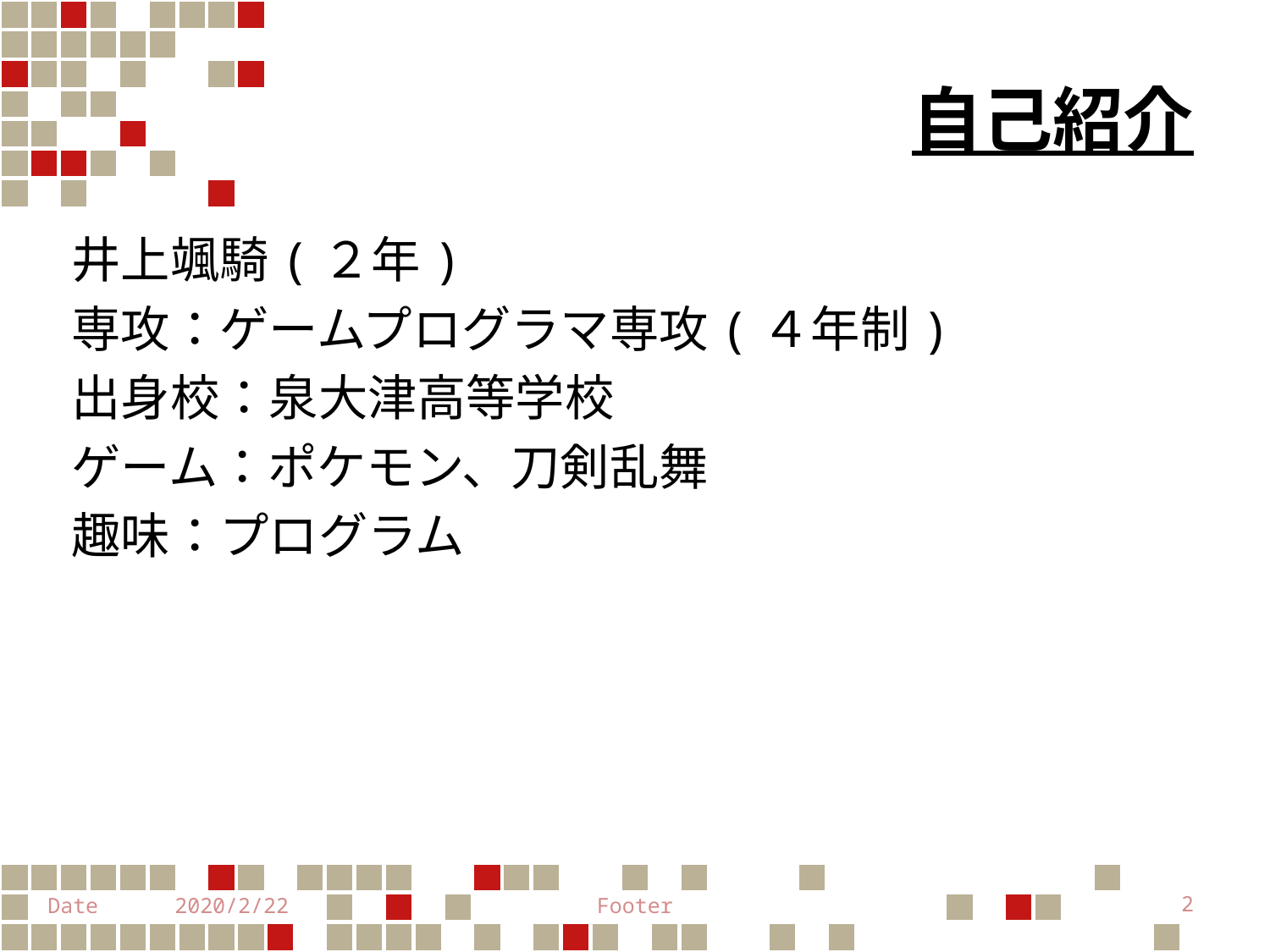

# 自己紹介
井上颯騎(２年)
専攻：ゲームプログラマ専攻(４年制)
出身校：泉大津高等学校
ゲーム：ポケモン、刀剣乱舞
趣味：プログラム
Date	2020/2/22
Footer
2